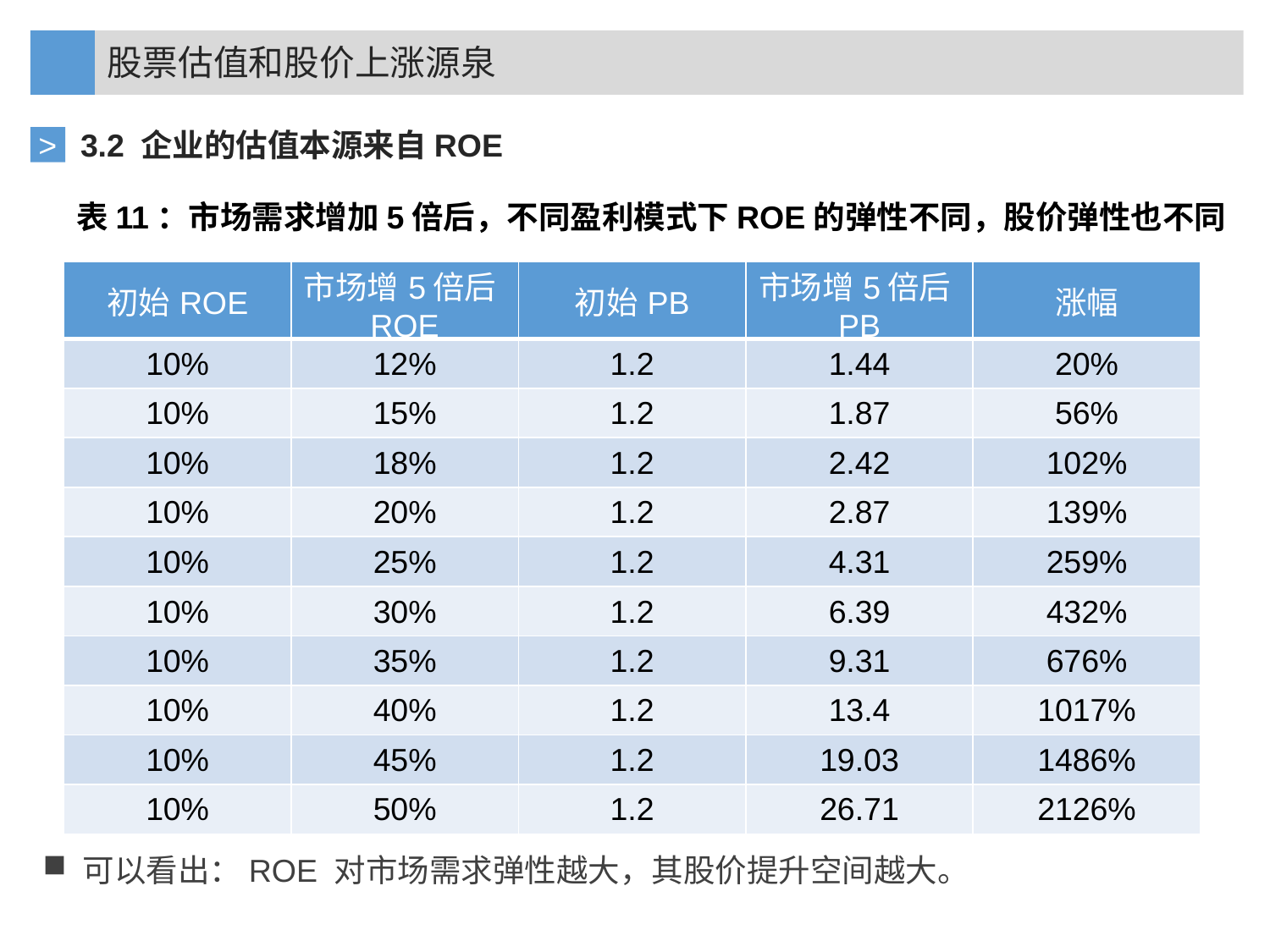

股票估值和股价上涨源泉
3.2 企业的估值本源来自ROE
>
表11：市场需求增加5倍后，不同盈利模式下ROE的弹性不同，股价弹性也不同
| 初始ROE | 市场增5倍后ROE | 初始PB | 市场增5倍后PB | 涨幅 |
| --- | --- | --- | --- | --- |
| 10% | 12% | 1.2 | 1.44 | 20% |
| 10% | 15% | 1.2 | 1.87 | 56% |
| 10% | 18% | 1.2 | 2.42 | 102% |
| 10% | 20% | 1.2 | 2.87 | 139% |
| 10% | 25% | 1.2 | 4.31 | 259% |
| 10% | 30% | 1.2 | 6.39 | 432% |
| 10% | 35% | 1.2 | 9.31 | 676% |
| 10% | 40% | 1.2 | 13.4 | 1017% |
| 10% | 45% | 1.2 | 19.03 | 1486% |
| 10% | 50% | 1.2 | 26.71 | 2126% |

可以看出：ROE 对市场需求弹性越大，其股价提升空间越大。